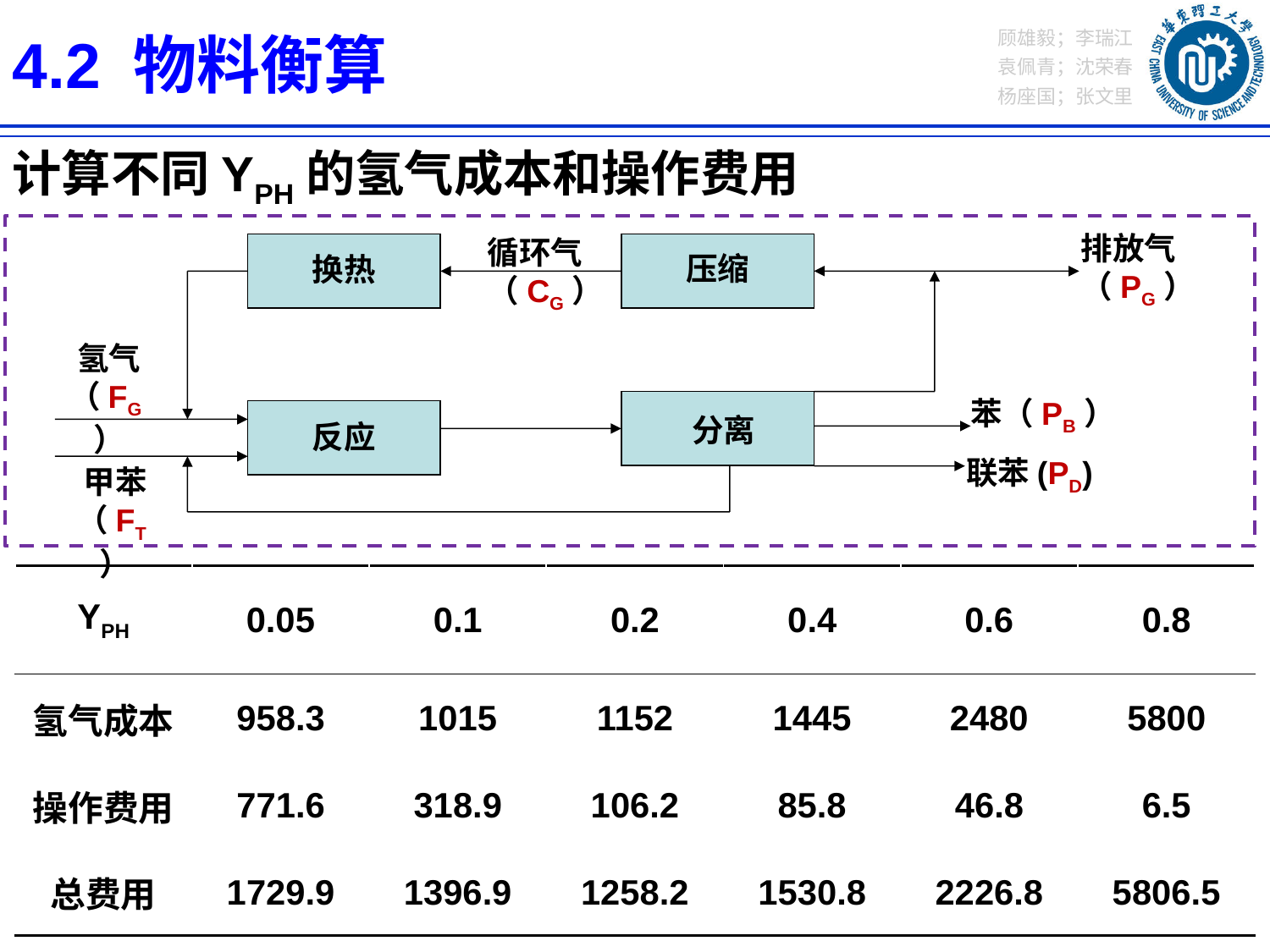

4.2 物料衡算
计算不同YPH的氢气成本和操作费用

排放气（PG）

压缩
换热

氢气（FG）
苯（PB）

分离
反应

联苯(PD)

甲苯（FT）

循环气（CG）
| YPH | 0.05 | 0.1 | 0.2 | 0.4 | 0.6 | 0.8 |
| --- | --- | --- | --- | --- | --- | --- |
| 氢气成本 | 958.3 | 1015 | 1152 | 1445 | 2480 | 5800 |
| 操作费用 | 771.6 | 318.9 | 106.2 | 85.8 | 46.8 | 6.5 |
| 总费用 | 1729.9 | 1396.9 | 1258.2 | 1530.8 | 2226.8 | 5806.5 |